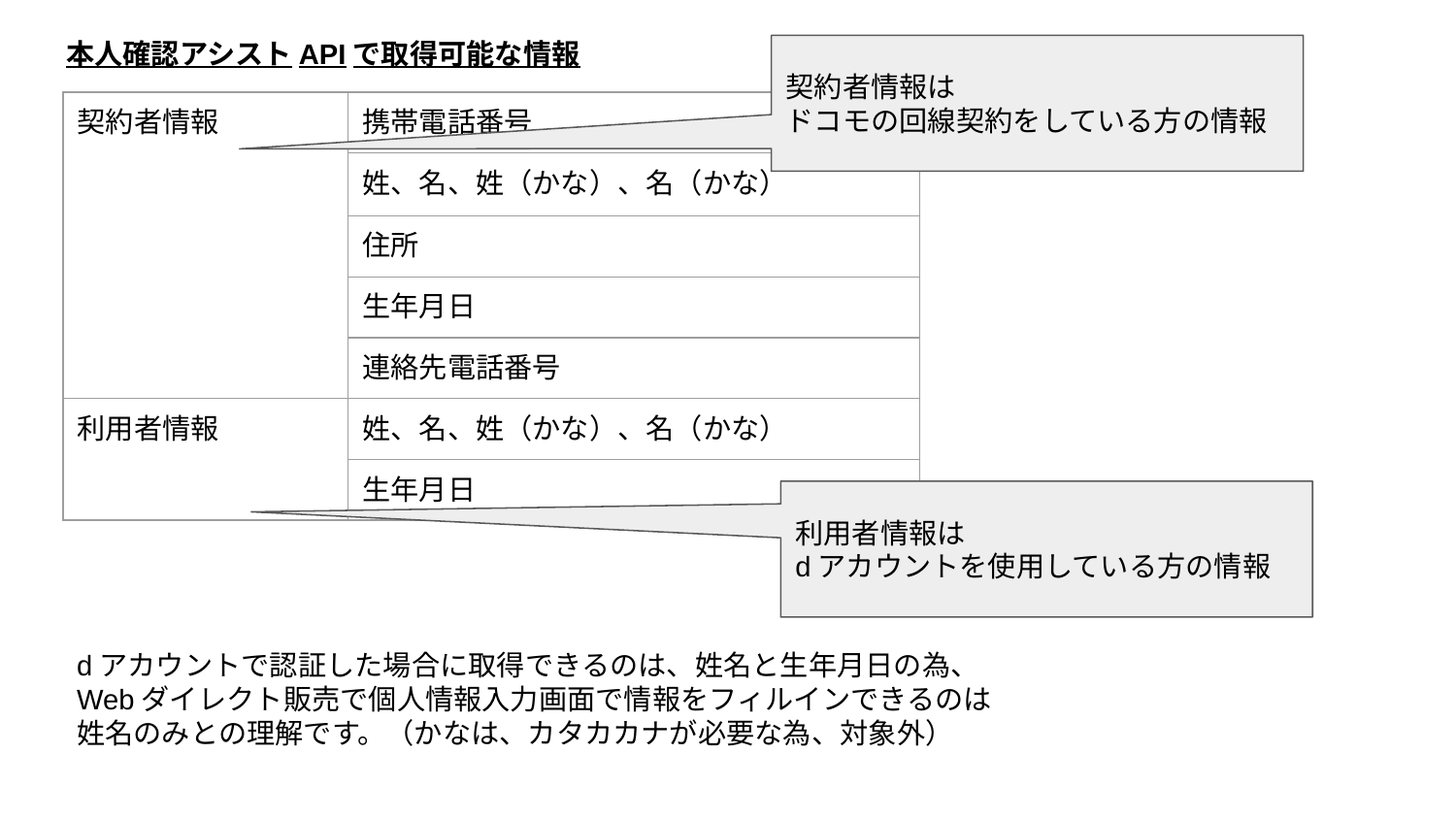

本人確認アシストAPIで取得可能な情報
契約者情報は
ドコモの回線契約をしている方の情報
| 契約者情報 | 携帯電話番号 |
| --- | --- |
|  | 姓、名、姓（かな）、名（かな） |
|  | 住所 |
|  | 生年月日 |
|  | 連絡先電話番号 |
| 利用者情報 | 姓、名、姓（かな）、名（かな） |
|  | 生年月日 |
利用者情報は
dアカウントを使用している方の情報
dアカウントで認証した場合に取得できるのは、姓名と生年月日の為、
Webダイレクト販売で個人情報入力画面で情報をフィルインできるのは
姓名のみとの理解です。（かなは、カタカカナが必要な為、対象外）